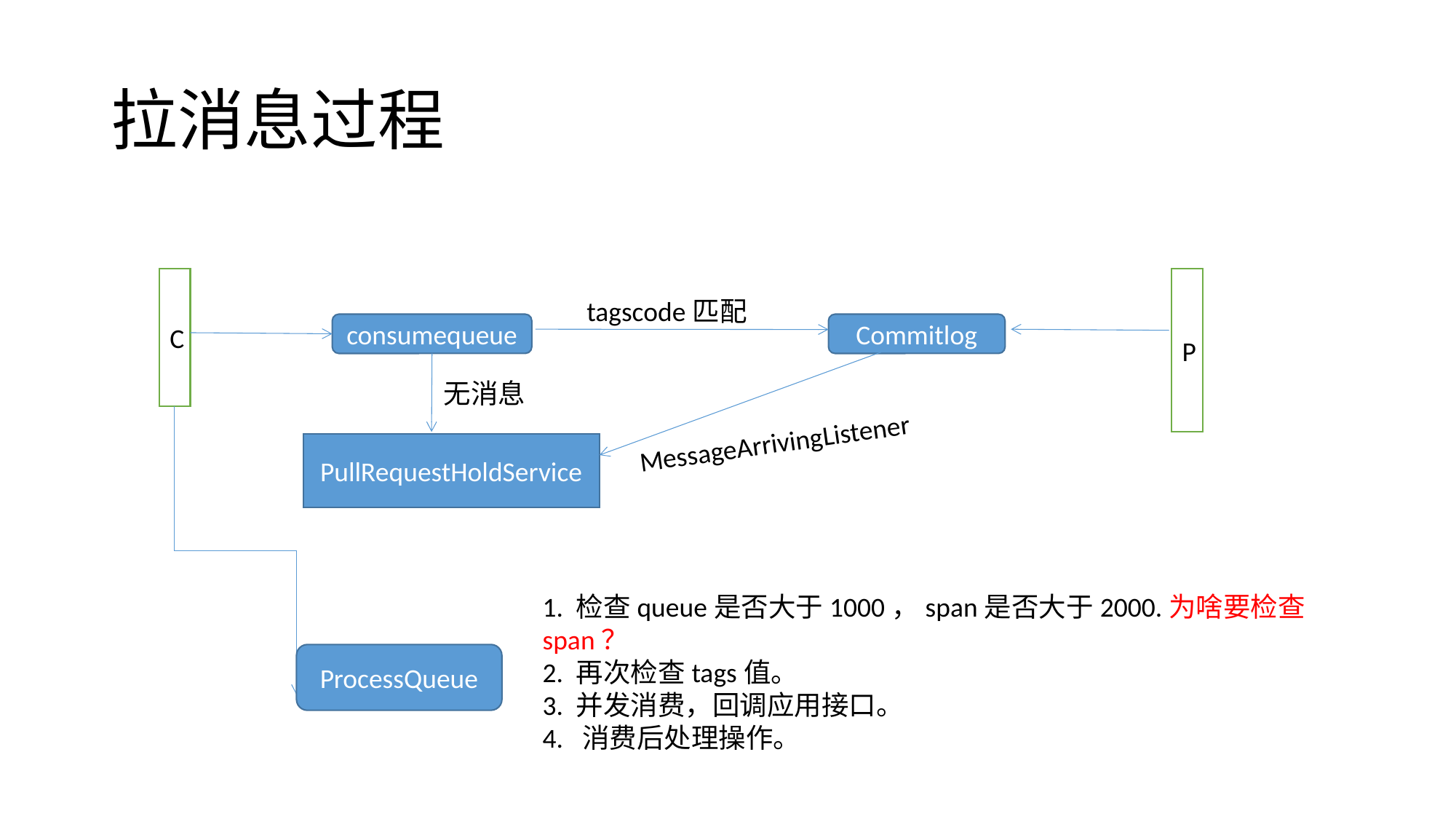

# 拉消息过程

C
P
tagscode匹配
consumequeue
Commitlog
无消息
MessageArrivingListener
PullRequestHoldService
1. 检查queue是否大于1000，span是否大于2000.为啥要检查span？
2. 再次检查tags值。
3. 并发消费，回调应用接口。
4.  消费后处理操作。
ProcessQueue